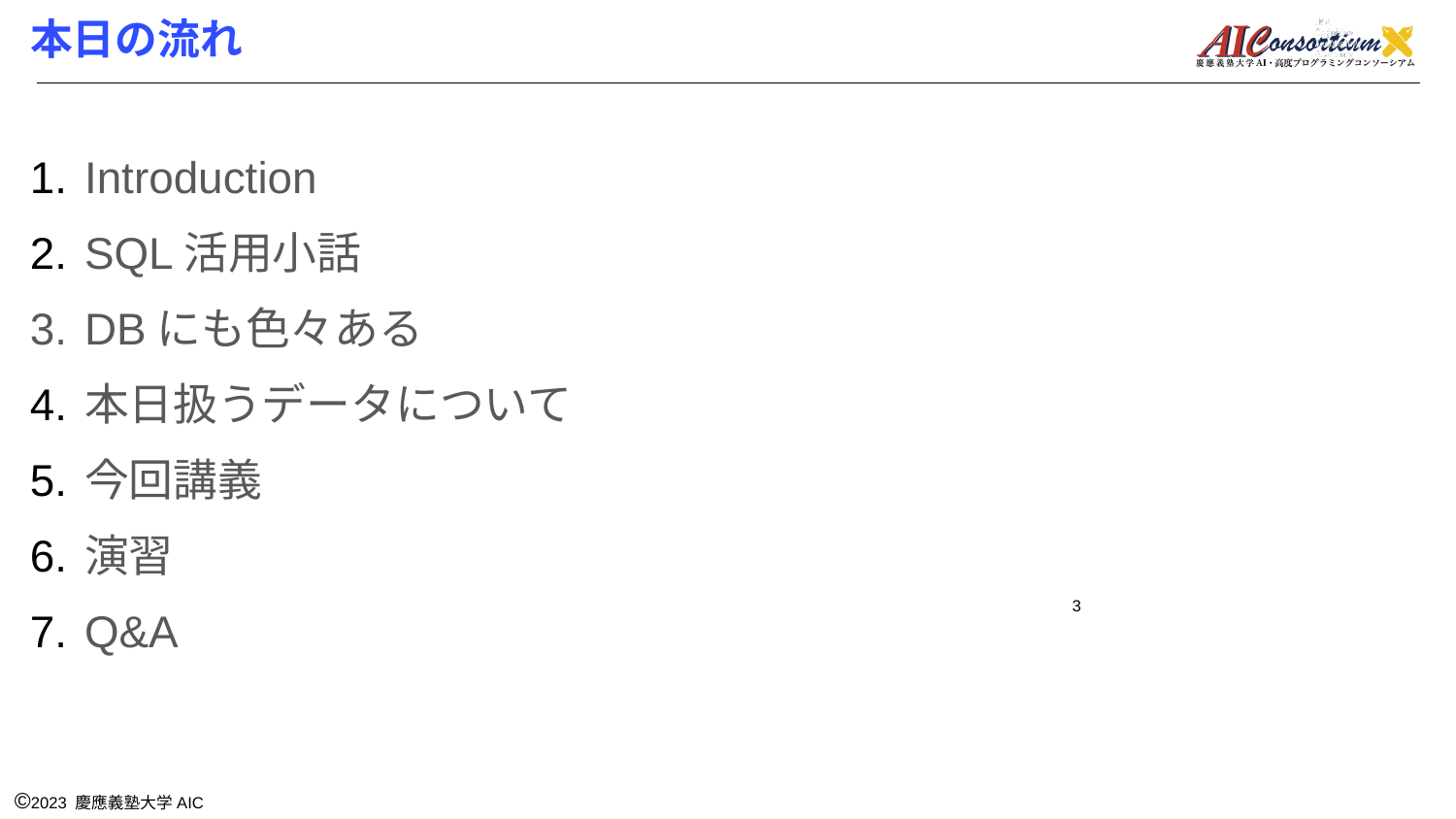

# 本日の流れ

Introduction
SQL活用小話
DBにも色々ある
本日扱うデータについて
今回講義
演習
Q&A

3